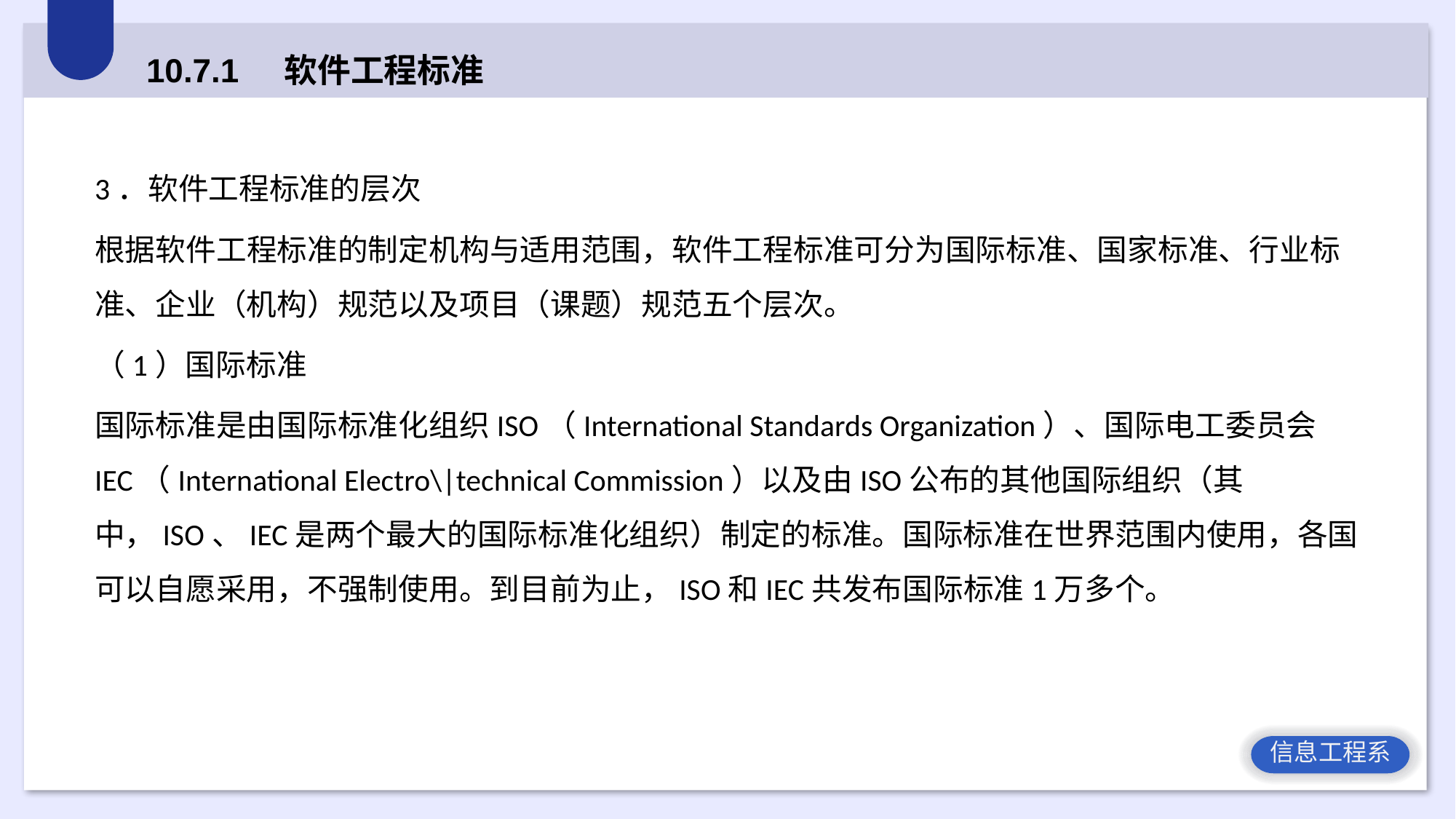

10.7.1    软件工程标准
3．软件工程标准的层次
根据软件工程标准的制定机构与适用范围，软件工程标准可分为国际标准、国家标准、行业标准、企业（机构）规范以及项目（课题）规范五个层次。
（1）国际标准
国际标准是由国际标准化组织ISO（International Standards Organization）、国际电工委员会IEC（International Electro\|technical Commission）以及由ISO公布的其他国际组织（其中，ISO、IEC是两个最大的国际标准化组织）制定的标准。国际标准在世界范围内使用，各国可以自愿采用，不强制使用。到目前为止，ISO和IEC共发布国际标准1万多个。